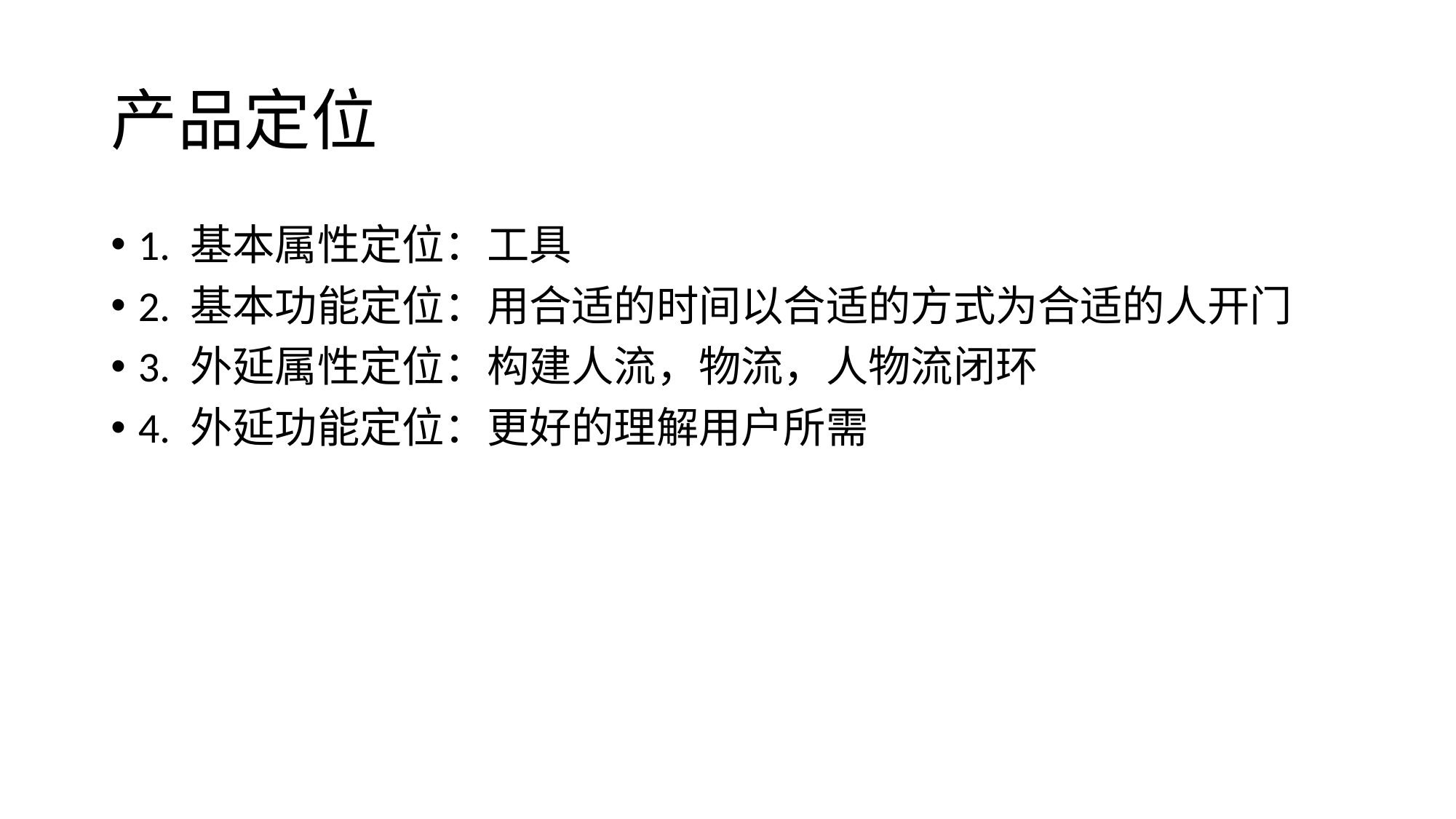

# 产品定位
1. 基本属性定位：工具
2. 基本功能定位：用合适的时间以合适的方式为合适的人开门
3. 外延属性定位：构建人流，物流，人物流闭环
4. 外延功能定位：更好的理解用户所需